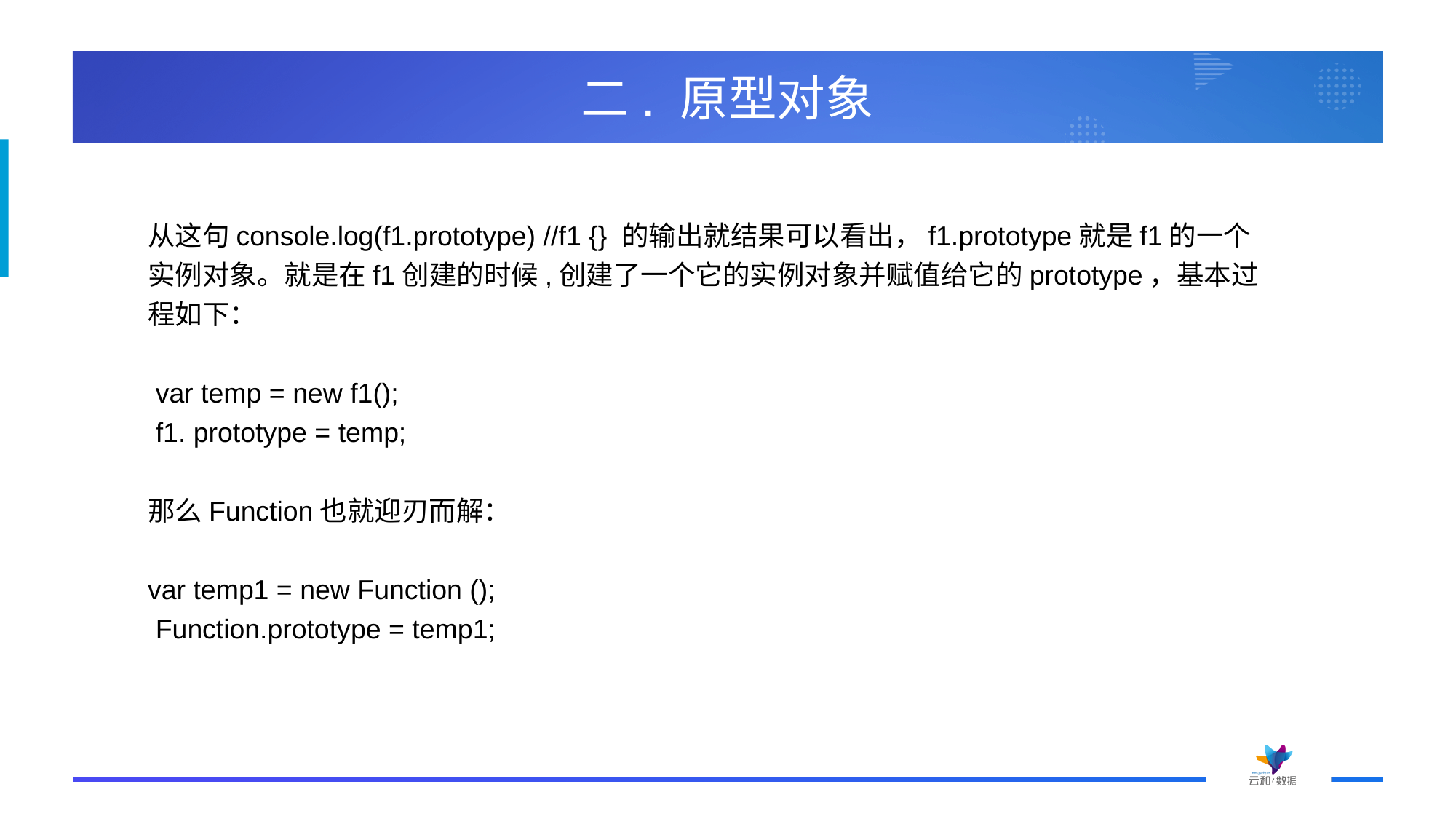

# 二. 原型对象

从这句console.log(f1.prototype) //f1 {} 的输出就结果可以看出，f1.prototype就是f1的一个实例对象。就是在f1创建的时候,创建了一个它的实例对象并赋值给它的prototype，基本过程如下：

 var temp = new f1();
 f1. prototype = temp;

那么Function也就迎刃而解：

var temp1 = new Function ();
 Function.prototype = temp1;